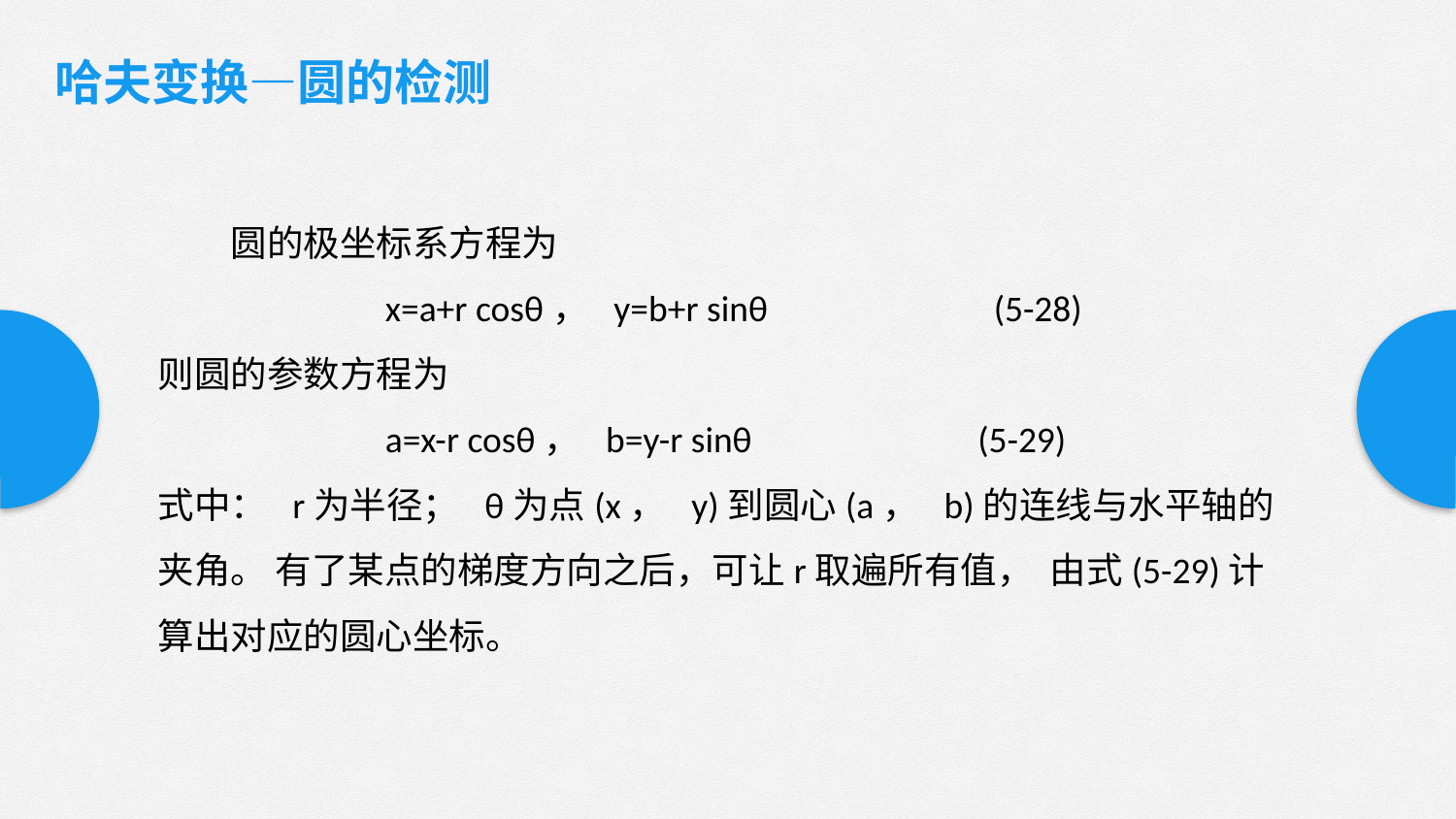

哈夫变换—圆的检测
　　圆的极坐标系方程为
　　　　　　x=a+r cosθ，  y=b+r sinθ        　　　    (5-28)
则圆的参数方程为
　　　　　　a=x-r cosθ，  b=y-r sinθ          　　　  (5-29)
式中：  r为半径；  θ为点(x，  y)到圆心(a，  b)的连线与水平轴的夹角。 有了某点的梯度方向之后，可让r取遍所有值，  由式(5-29)计算出对应的圆心坐标。